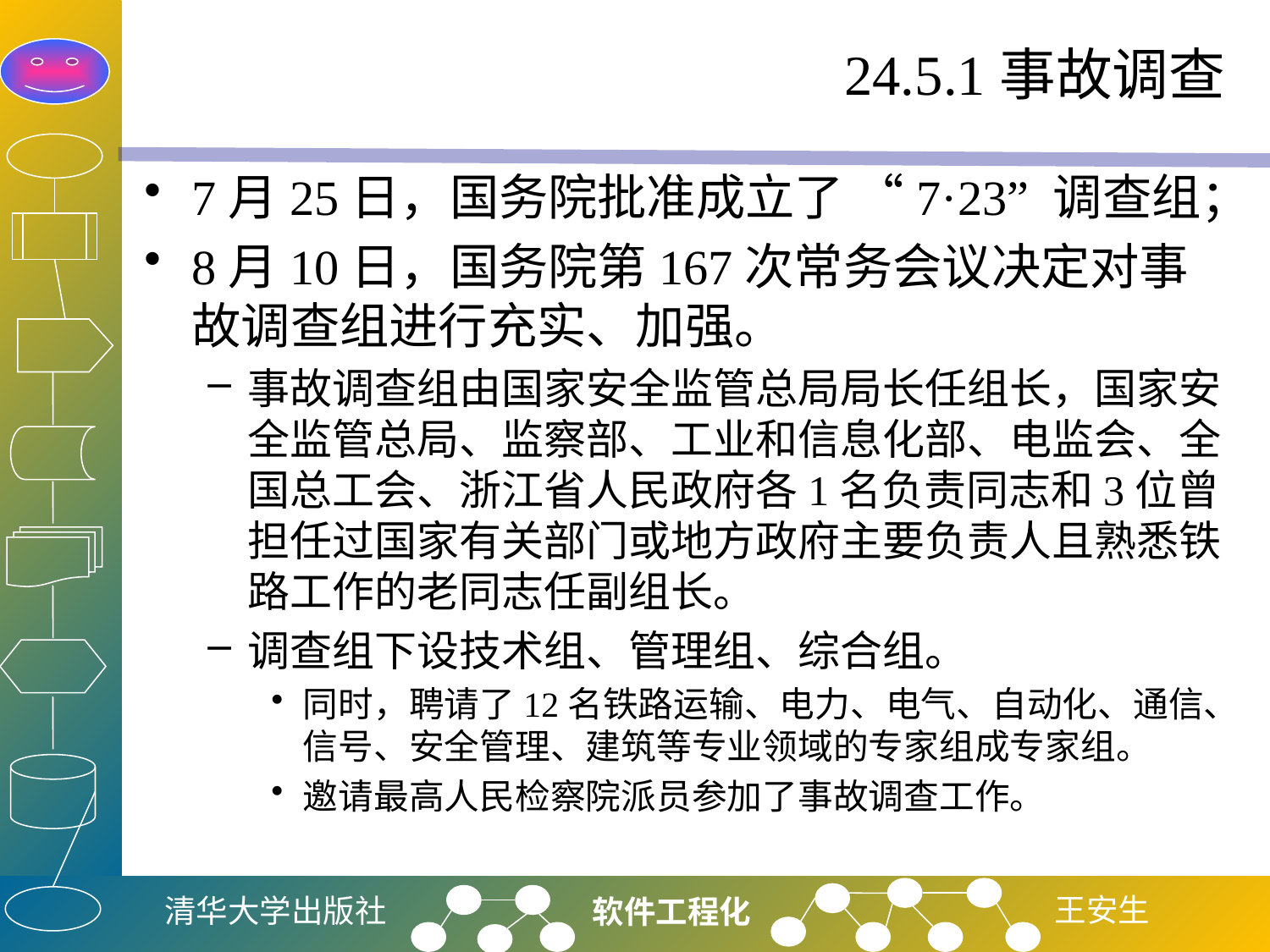

# 24.5.1事故调查
7月25日，国务院批准成立了 “7·23” 调查组；
8月10日，国务院第167次常务会议决定对事故调查组进行充实、加强。
事故调查组由国家安全监管总局局长任组长，国家安全监管总局、监察部、工业和信息化部、电监会、全国总工会、浙江省人民政府各1名负责同志和3位曾担任过国家有关部门或地方政府主要负责人且熟悉铁路工作的老同志任副组长。
调查组下设技术组、管理组、综合组。
同时，聘请了12名铁路运输、电力、电气、自动化、通信、信号、安全管理、建筑等专业领域的专家组成专家组。
邀请最高人民检察院派员参加了事故调查工作。